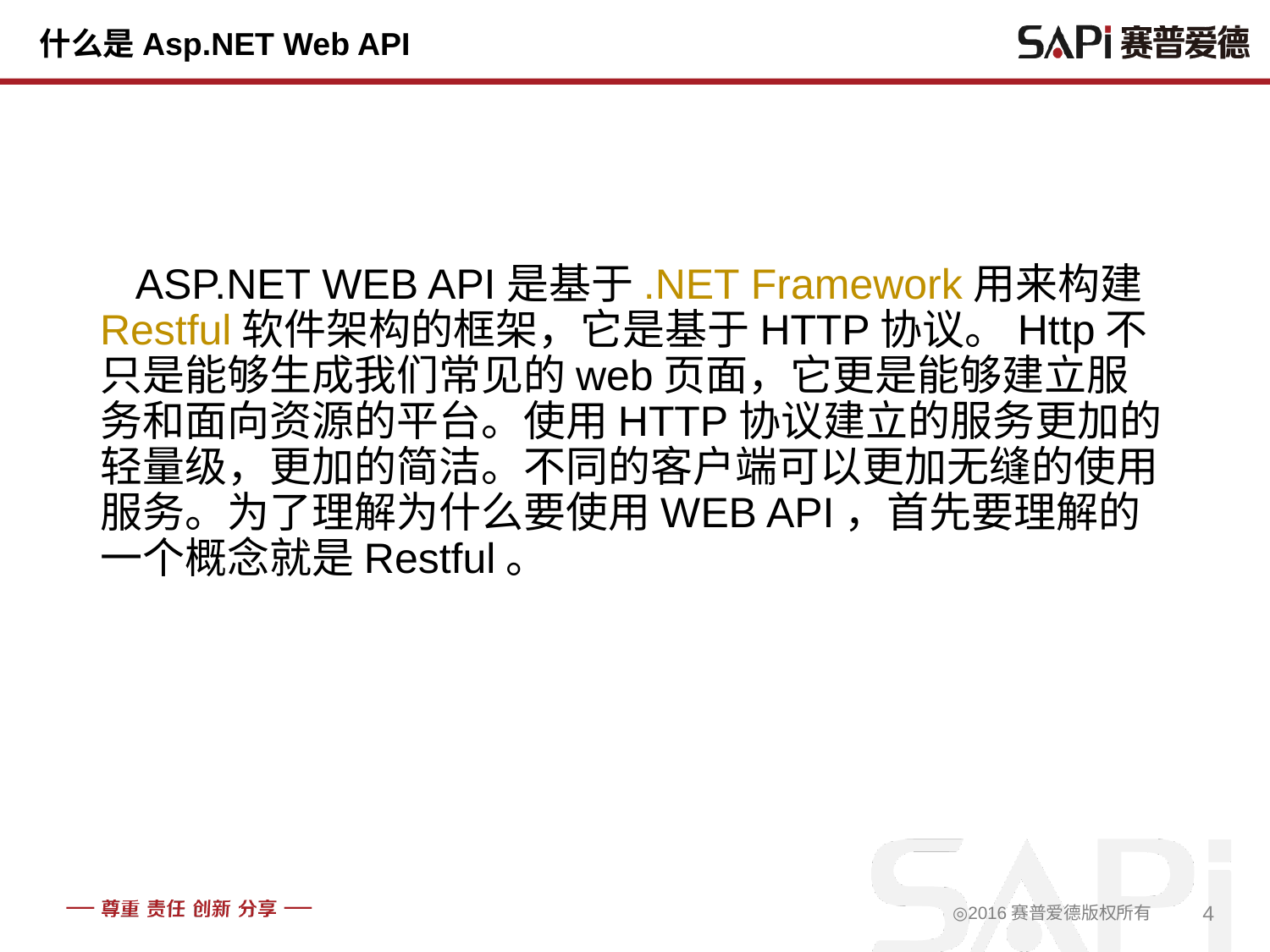

# 什么是Asp.NET Web API

   ASP.NET WEB API是基于.NET Framework用来构建Restful软件架构的框架，它是基于HTTP协议。Http不只是能够生成我们常见的web页面，它更是能够建立服务和面向资源的平台。使用HTTP协议建立的服务更加的轻量级，更加的简洁。不同的客户端可以更加无缝的使用服务。为了理解为什么要使用WEB API，首先要理解的一个概念就是Restful。
4